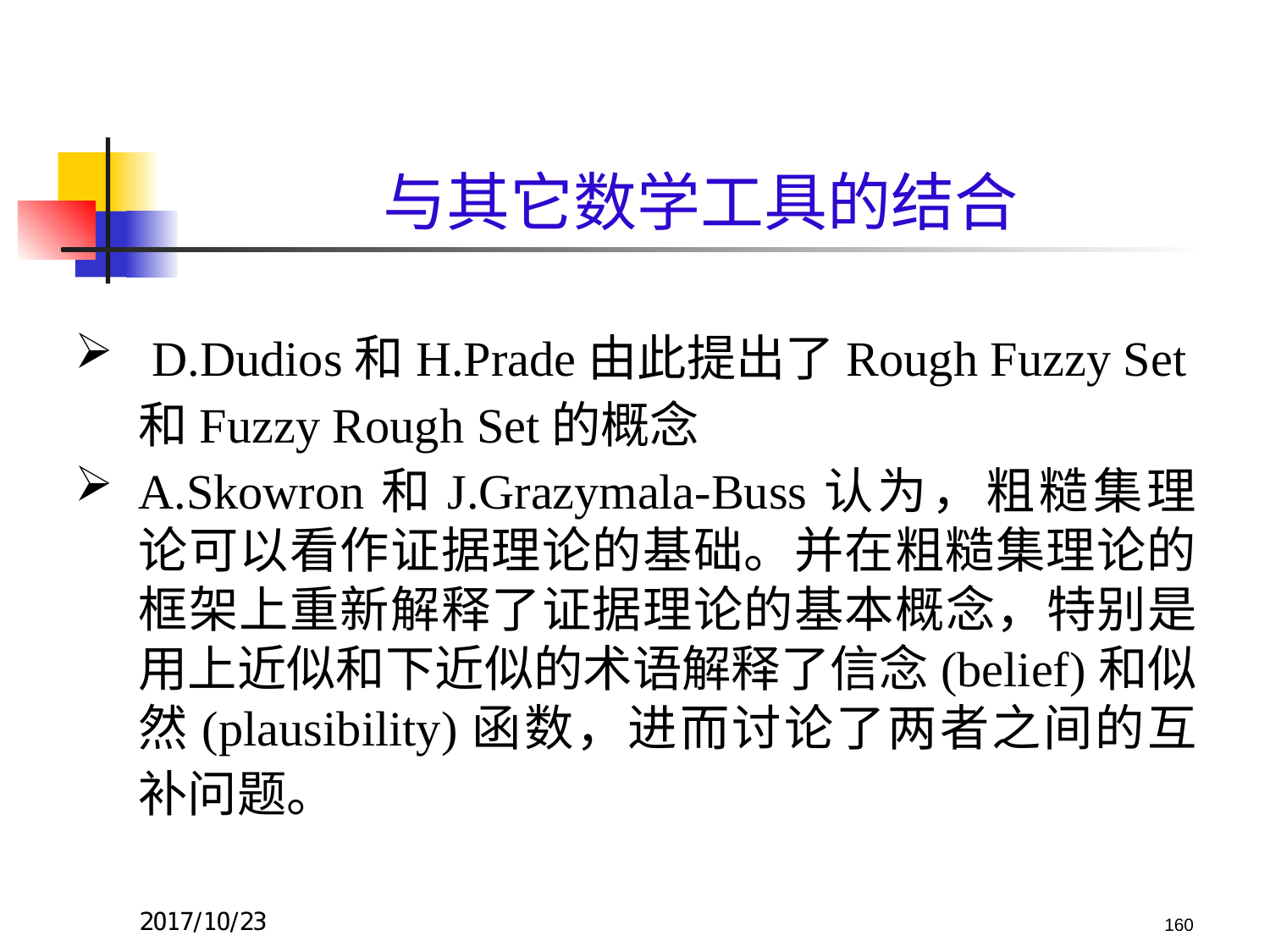

# 与其它数学工具的结合

 D.Dudios和H.Prade由此提出了Rough Fuzzy Set和Fuzzy Rough Set的概念
A.Skowron和J.Grazymala-Buss认为，粗糙集理论可以看作证据理论的基础。并在粗糙集理论的框架上重新解释了证据理论的基本概念，特别是用上近似和下近似的术语解释了信念(belief)和似然(plausibility)函数，进而讨论了两者之间的互补问题。
2017/10/23
160